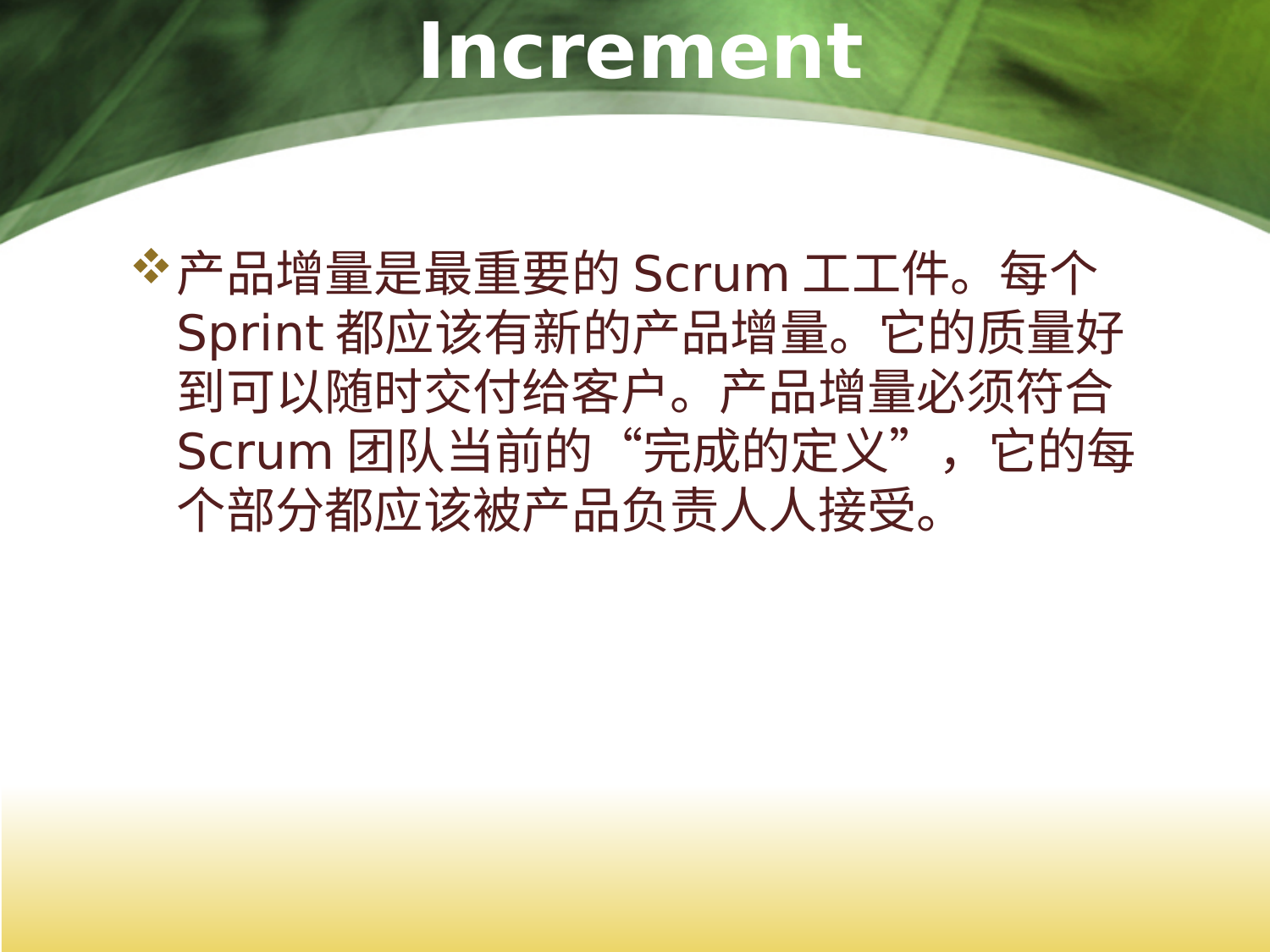

# Increment
产品增量是最重要的Scrum⼯工件。每个Sprint都应该有新的产品增量。它的质量好到可以随时交付给客户。产品增量必须符合Scrum团队当前的“完成的定义”，它的每个部分都应该被产品负责⼈人接受。